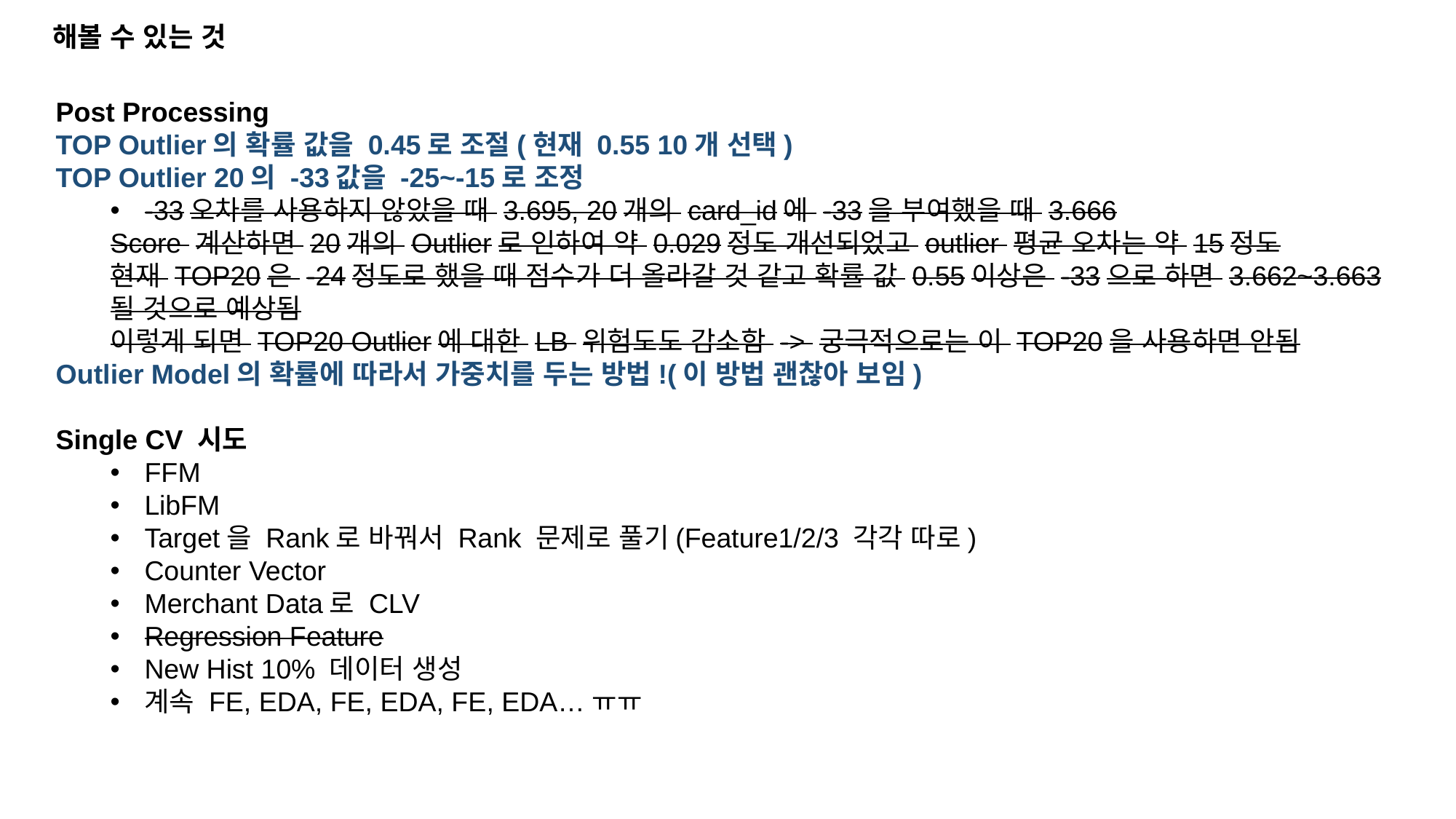

해볼 수 있는 것
Post Processing
TOP Outlier의 확률 값을 0.45로 조절(현재 0.55 10개 선택)
TOP Outlier 20의 -33값을 -25~-15로 조정
-33오차를 사용하지 않았을 때 3.695, 20개의 card_id에 -33을 부여했을 때 3.666
Score 계산하면 20개의 Outlier로 인하여 약 0.029정도 개선되었고 outlier 평균 오차는 약 15정도
현재 TOP20은 -24정도로 했을 때 점수가 더 올라갈 것 같고 확률 값 0.55이상은 -33으로 하면 3.662~3.663 될 것으로 예상됨
이렇게 되면 TOP20 Outlier에 대한 LB 위험도도 감소함 -> 궁극적으로는 이 TOP20을 사용하면 안됨
Outlier Model의 확률에 따라서 가중치를 두는 방법!(이 방법 괜찮아 보임)

Single CV 시도
FFM
LibFM
Target을 Rank로 바꿔서 Rank 문제로 풀기(Feature1/2/3 각각 따로)
Counter Vector
Merchant Data로 CLV
Regression Feature
New Hist 10% 데이터 생성
계속 FE, EDA, FE, EDA, FE, EDA…ㅠㅠ